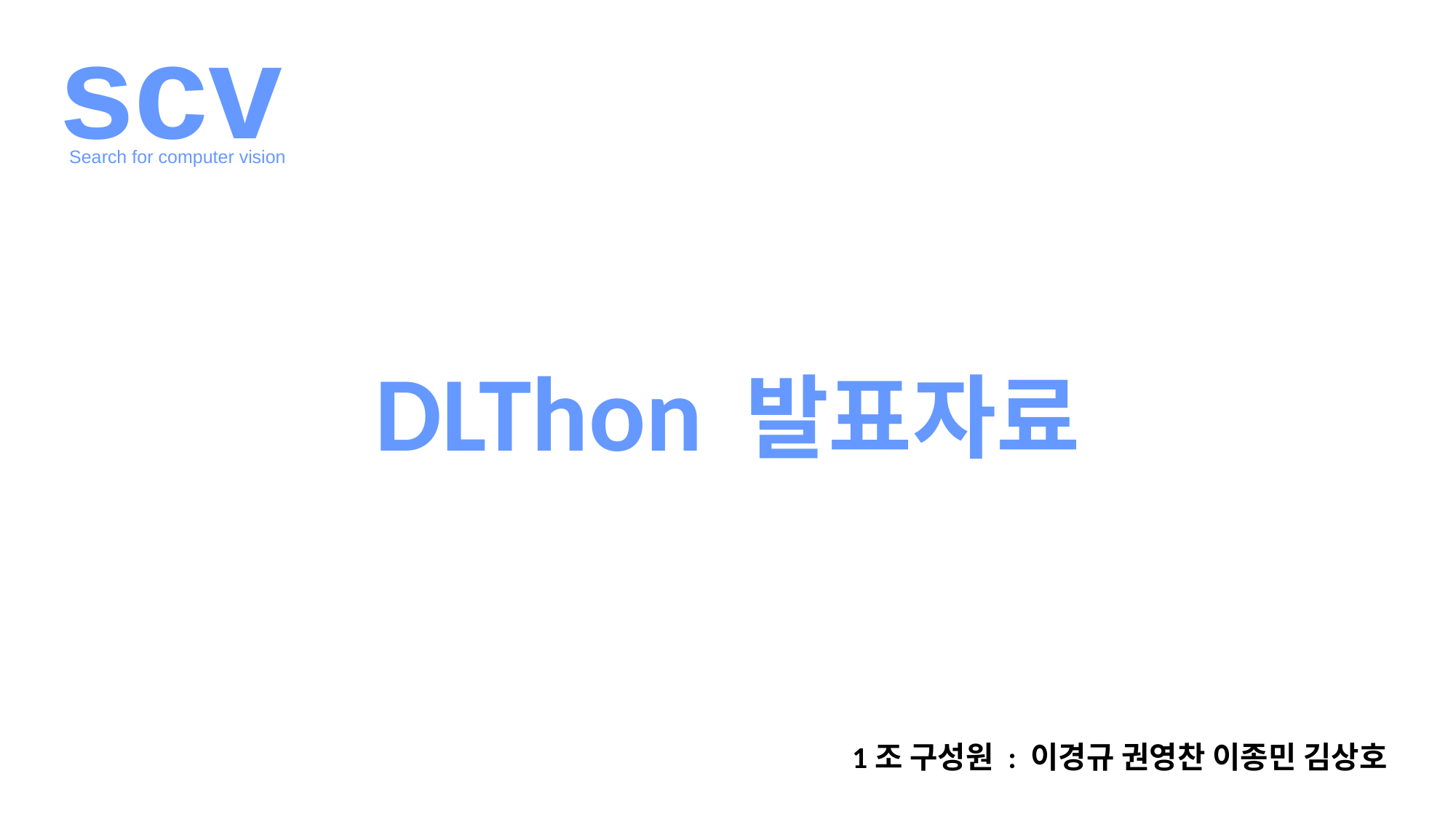

scv
Search for computer vision
DLThon 발표자료
1조 구성원 : 이경규 권영찬 이종민 김상호